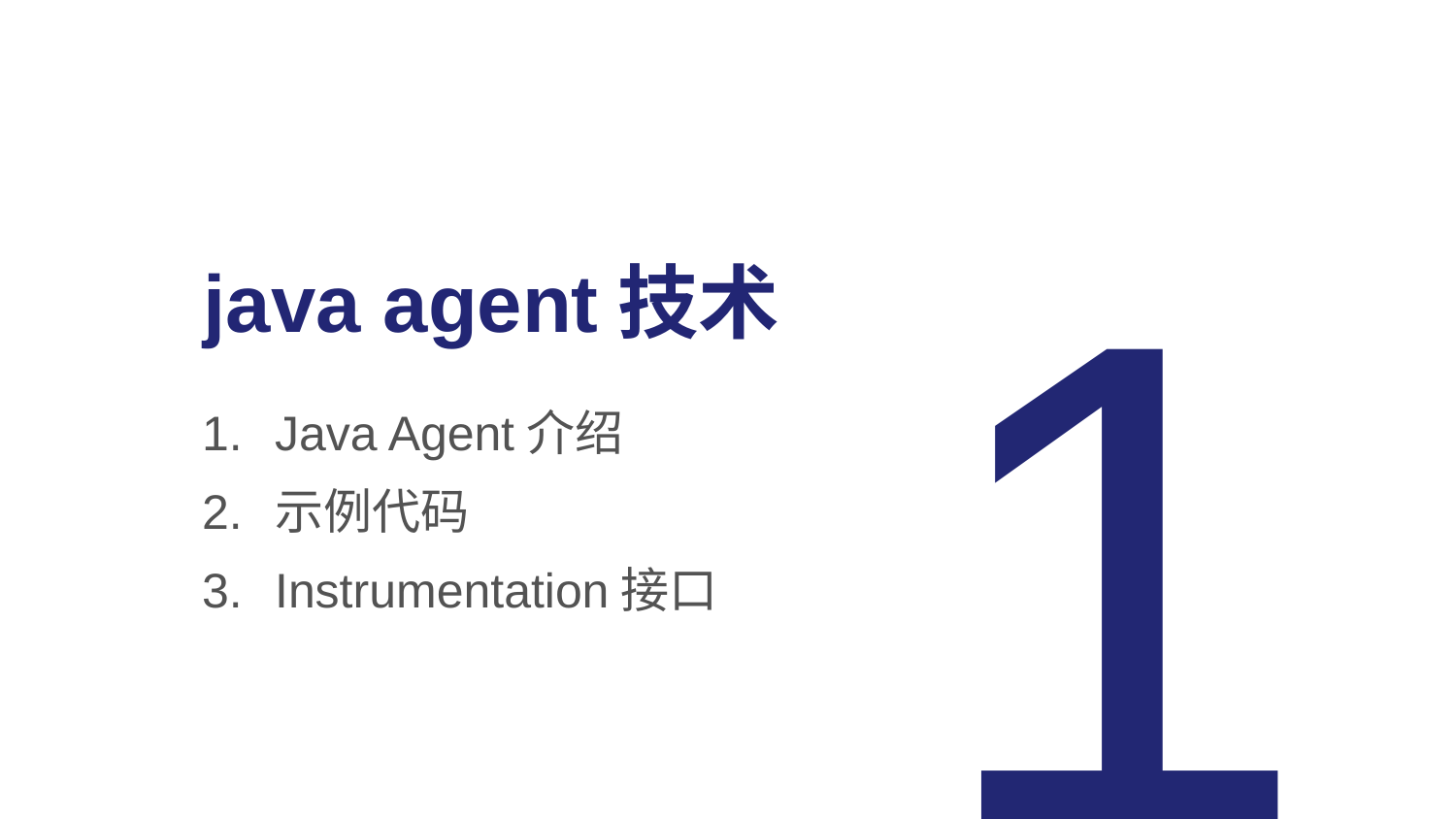

# 1
java agent技术
Java Agent介绍
示例代码
Instrumentation接口